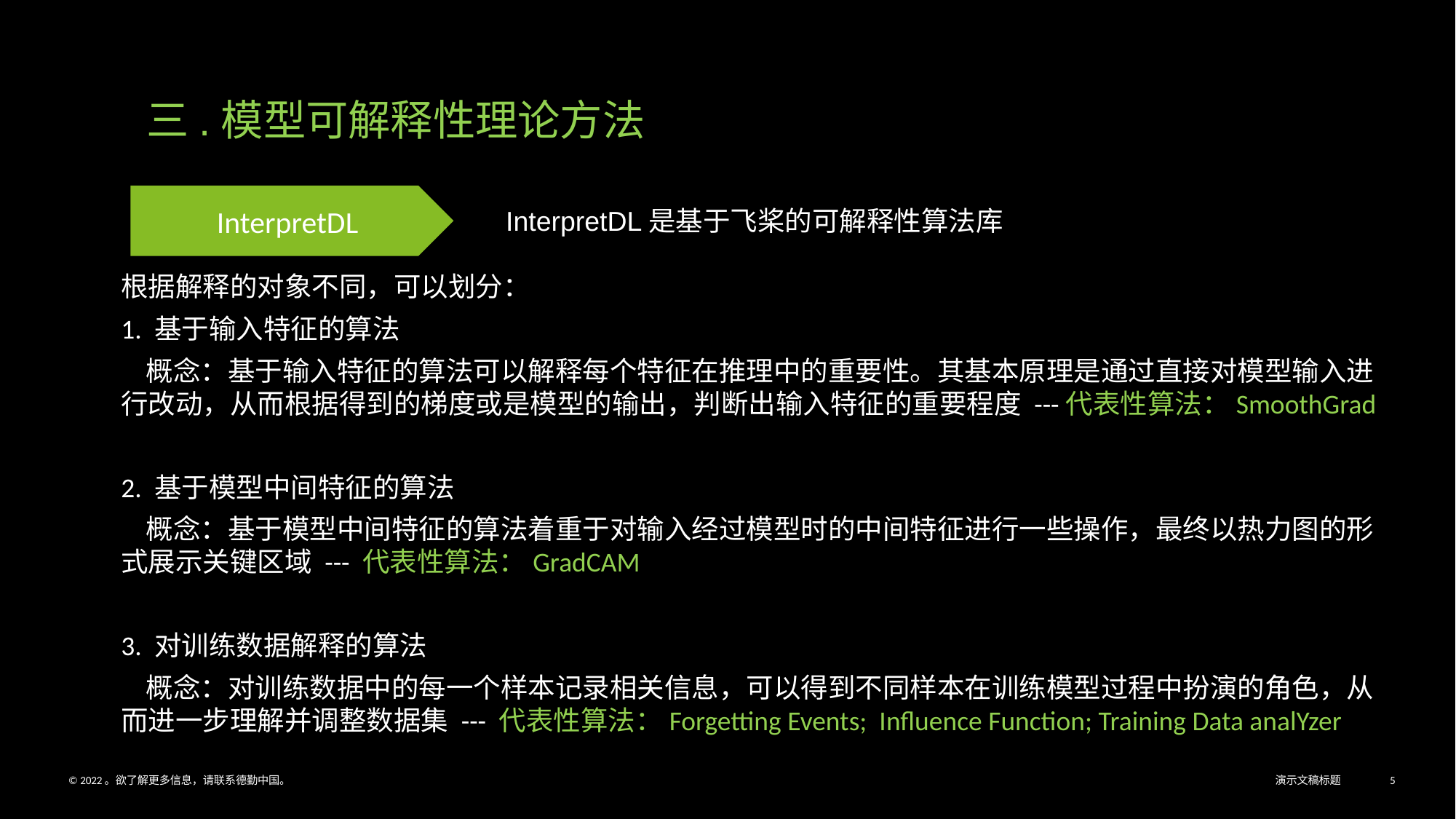

三.模型可解释性理论方法
InterpretDL
InterpretDL是基于飞桨的可解释性算法库
根据解释的对象不同，可以划分：
1. 基于输入特征的算法
   概念：基于输入特征的算法可以解释每个特征在推理中的重要性。其基本原理是通过直接对模型输入进行改动，从而根据得到的梯度或是模型的输出，判断出输入特征的重要程度 ---代表性算法：SmoothGrad

2. 基于模型中间特征的算法
   概念：基于模型中间特征的算法着重于对输入经过模型时的中间特征进行一些操作，最终以热力图的形式展示关键区域 --- 代表性算法：GradCAM

3. 对训练数据解释的算法
   概念：对训练数据中的每一个样本记录相关信息，可以得到不同样本在训练模型过程中扮演的角色，从而进一步理解并调整数据集 --- 代表性算法：Forgetting Events;  Influence Function; Training Data analYzer